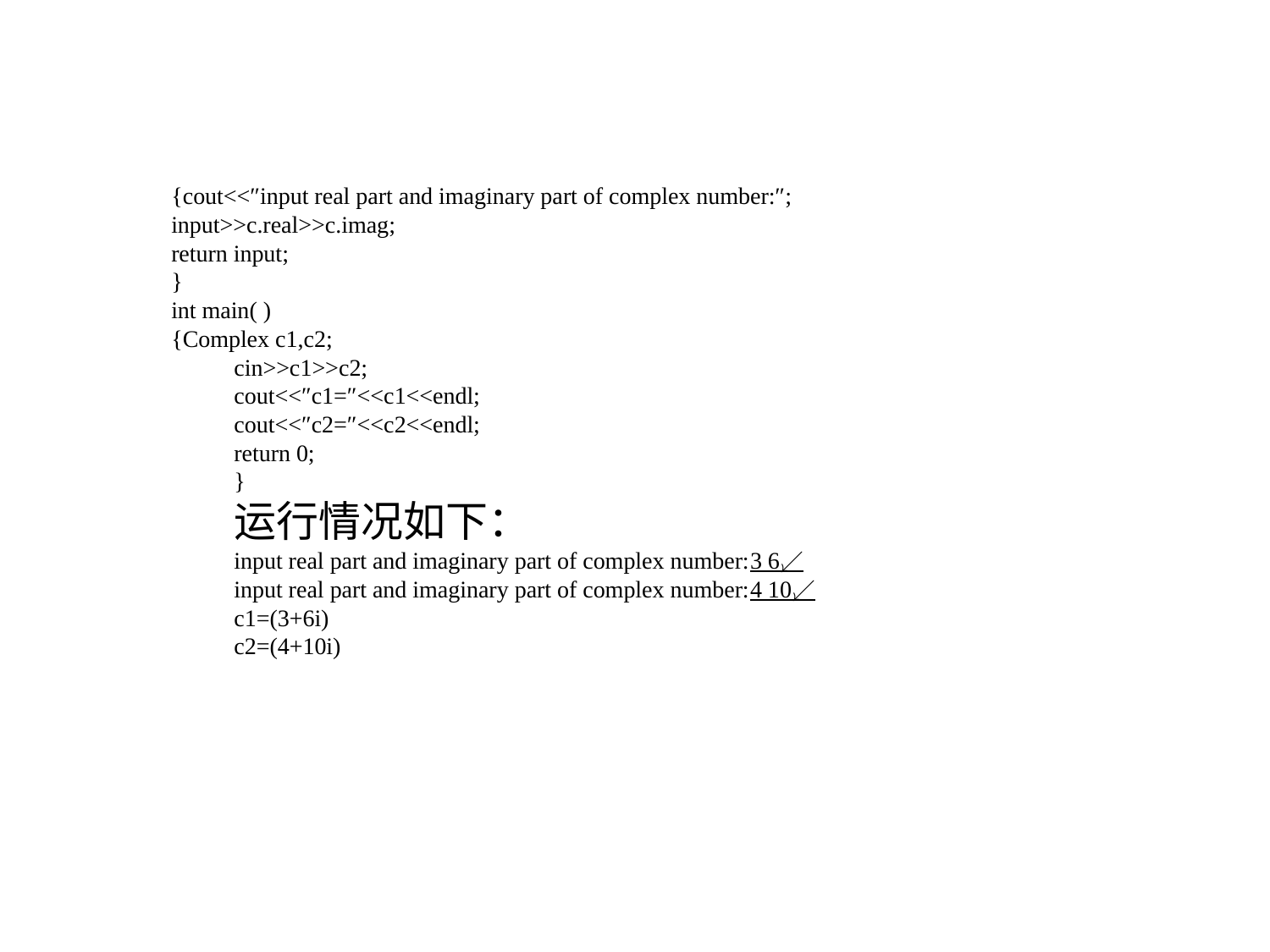

{cout<<″input real part and imaginary part of complex number:″;
input>>c.real>>c.imag;
return input;
}
int main( )
{Complex c1,c2;
cin>>c1>>c2;
cout<<″c1=″<<c1<<endl;
cout<<″c2=″<<c2<<endl;
return 0;
}
运行情况如下：
input real part and imaginary part of complex number:3 6↙
input real part and imaginary part of complex number:4 10↙
c1=(3+6i)
c2=(4+10i)